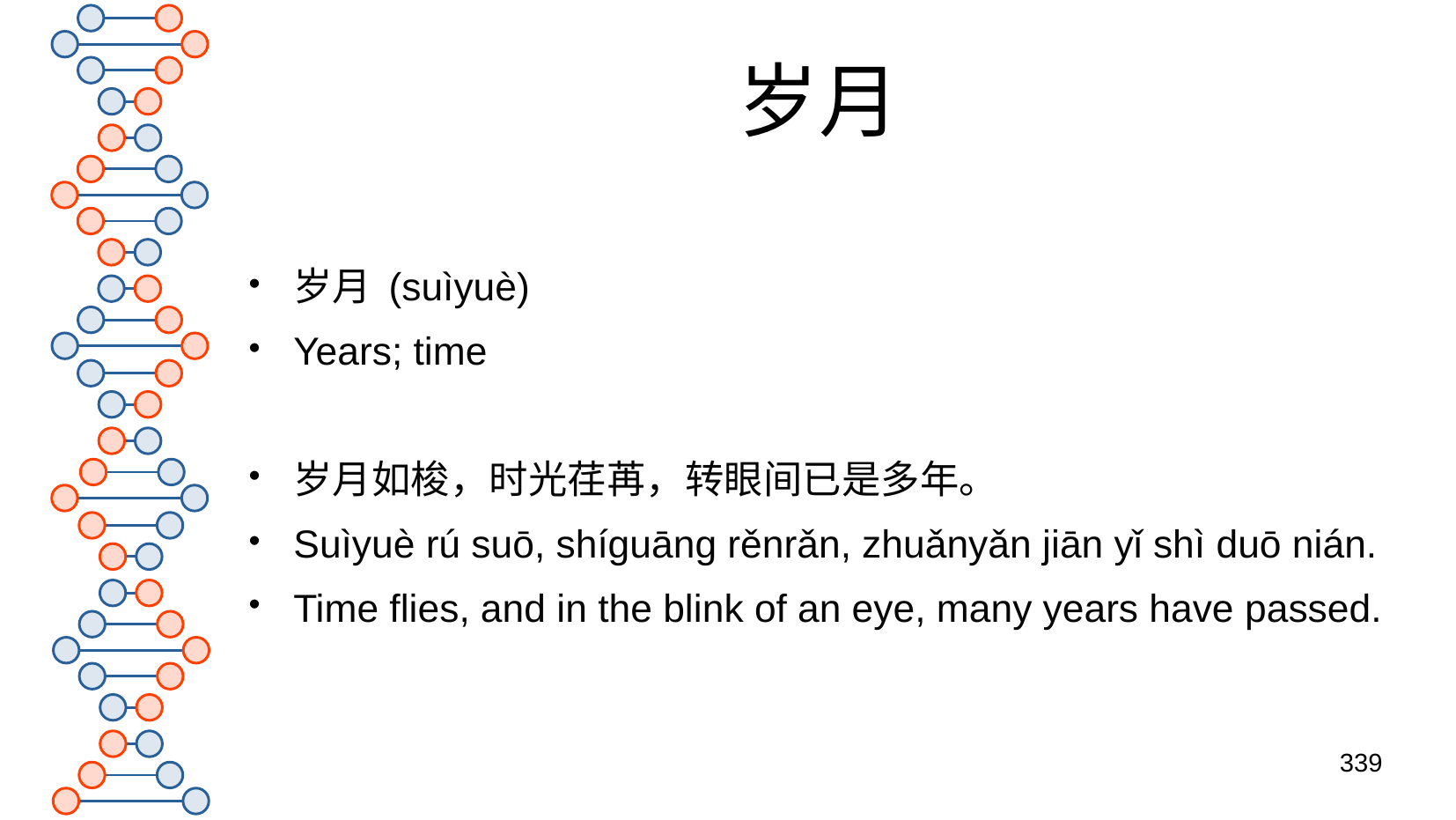

# 岁月

岁月 (suìyuè)
Years; time

岁月如梭，时光荏苒，转眼间已是多年。
Suìyuè rú suō, shíguāng rěnrǎn, zhuǎnyǎn jiān yǐ shì duō nián.
Time flies, and in the blink of an eye, many years have passed.

339